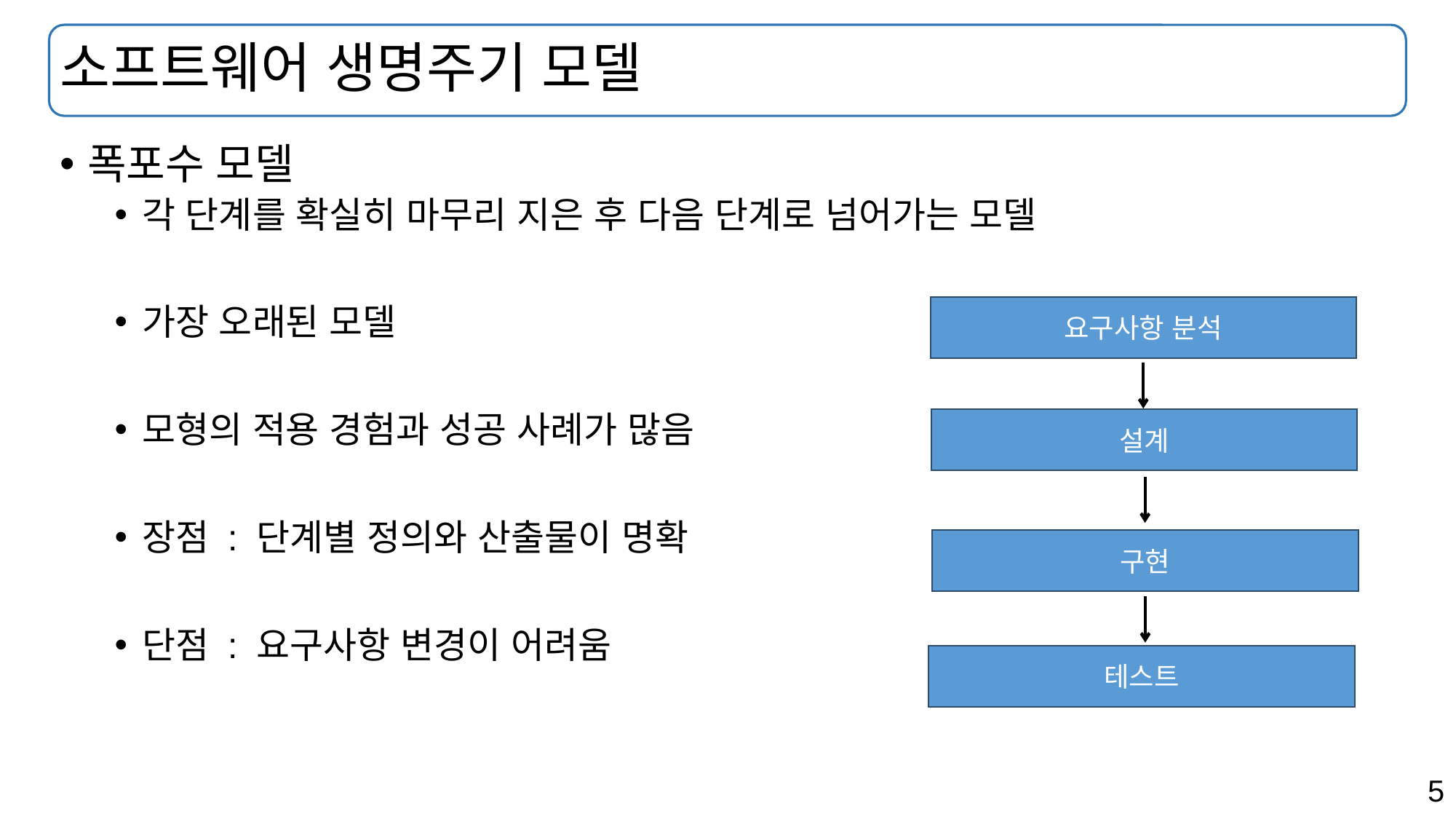

# 소프트웨어 생명주기 모델
폭포수 모델
각 단계를 확실히 마무리 지은 후 다음 단계로 넘어가는 모델

가장 오래된 모델

모형의 적용 경험과 성공 사례가 많음

장점 : 단계별 정의와 산출물이 명확

단점 : 요구사항 변경이 어려움

요구사항 분석
설계
구현
테스트